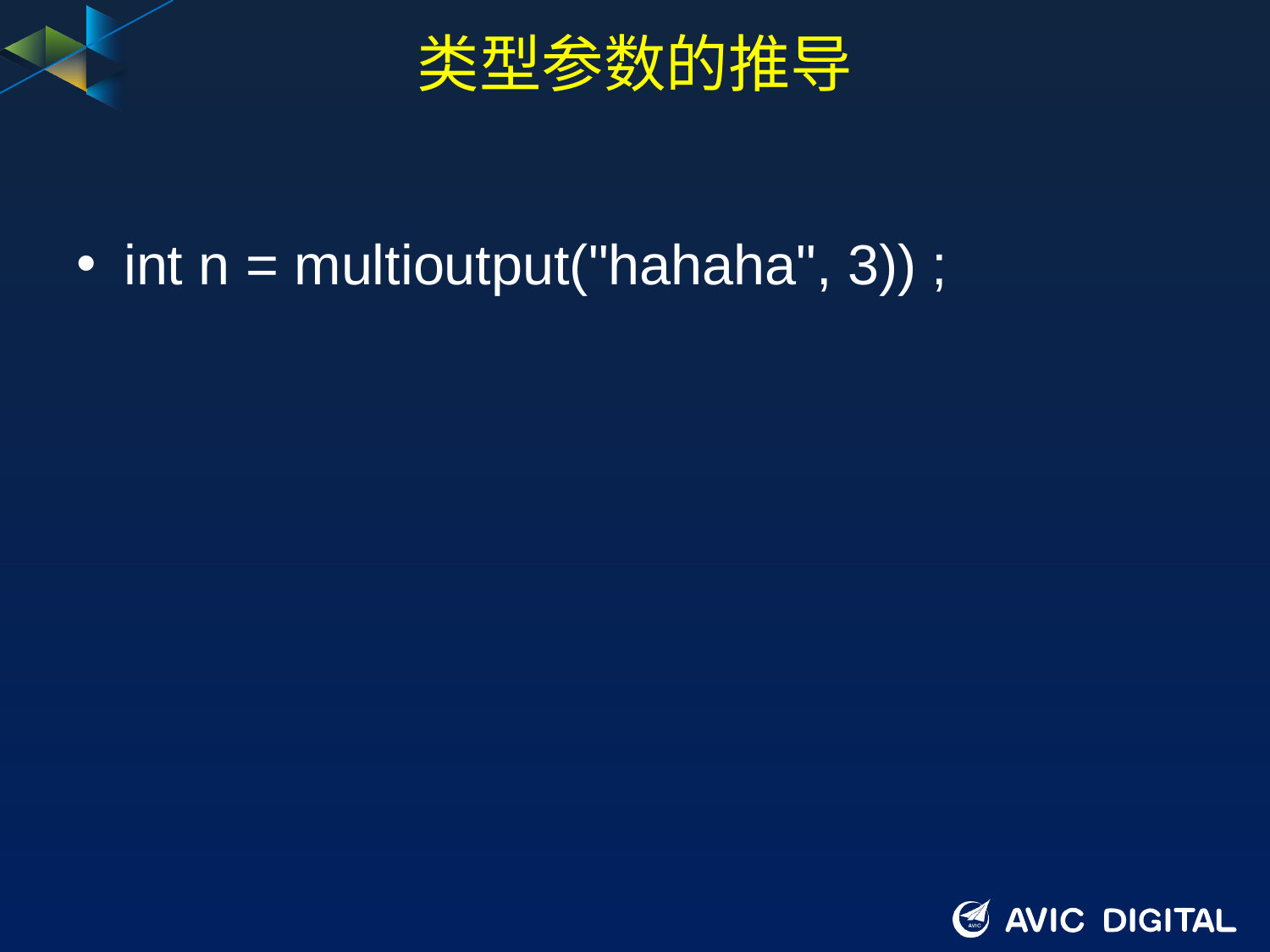

# 类型参数的推导
int n = multioutput("hahaha", 3)) ;